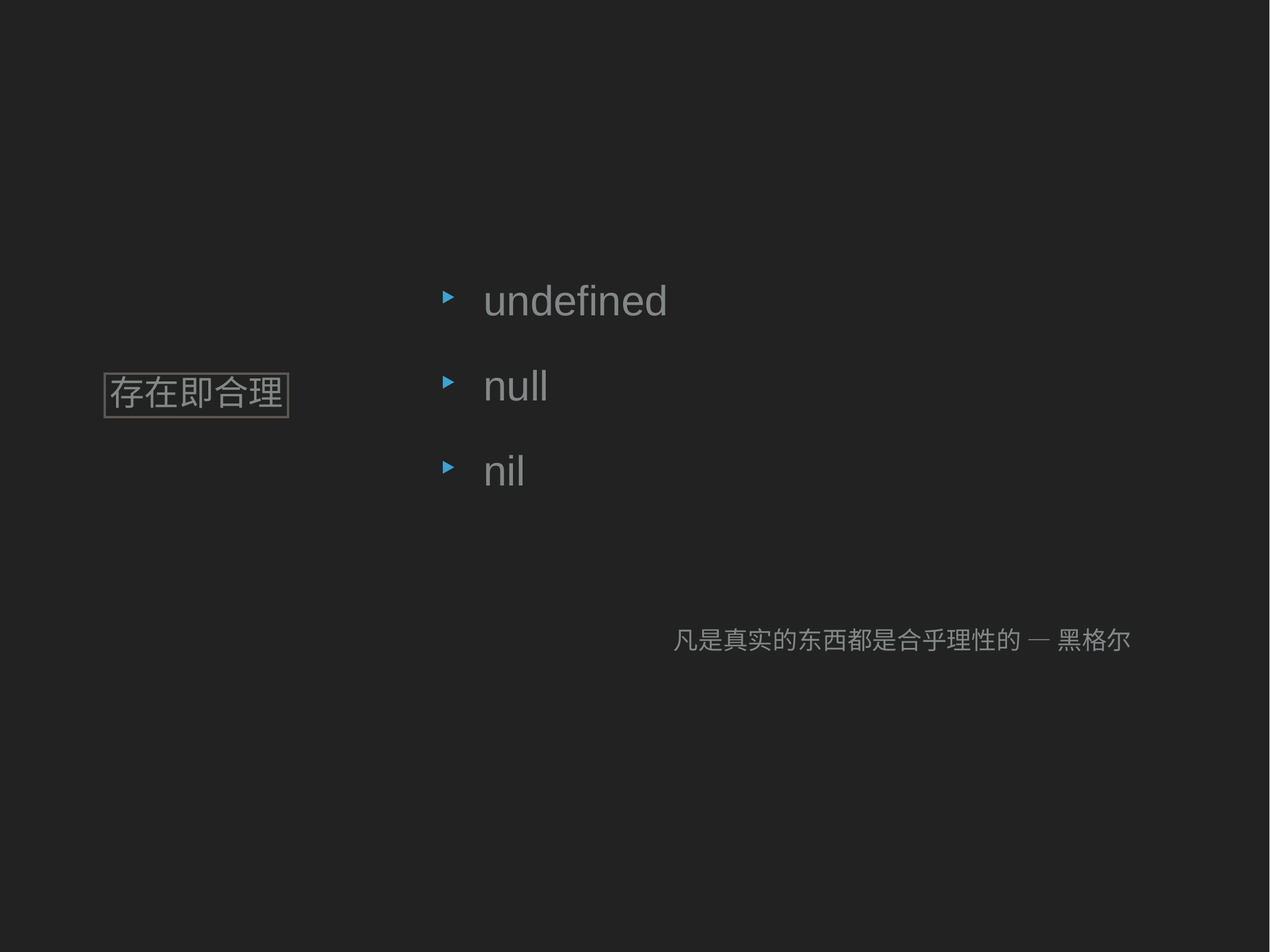

undefined
null
nil
存在即合理
凡是真实的东西都是合乎理性的 — 黑格尔